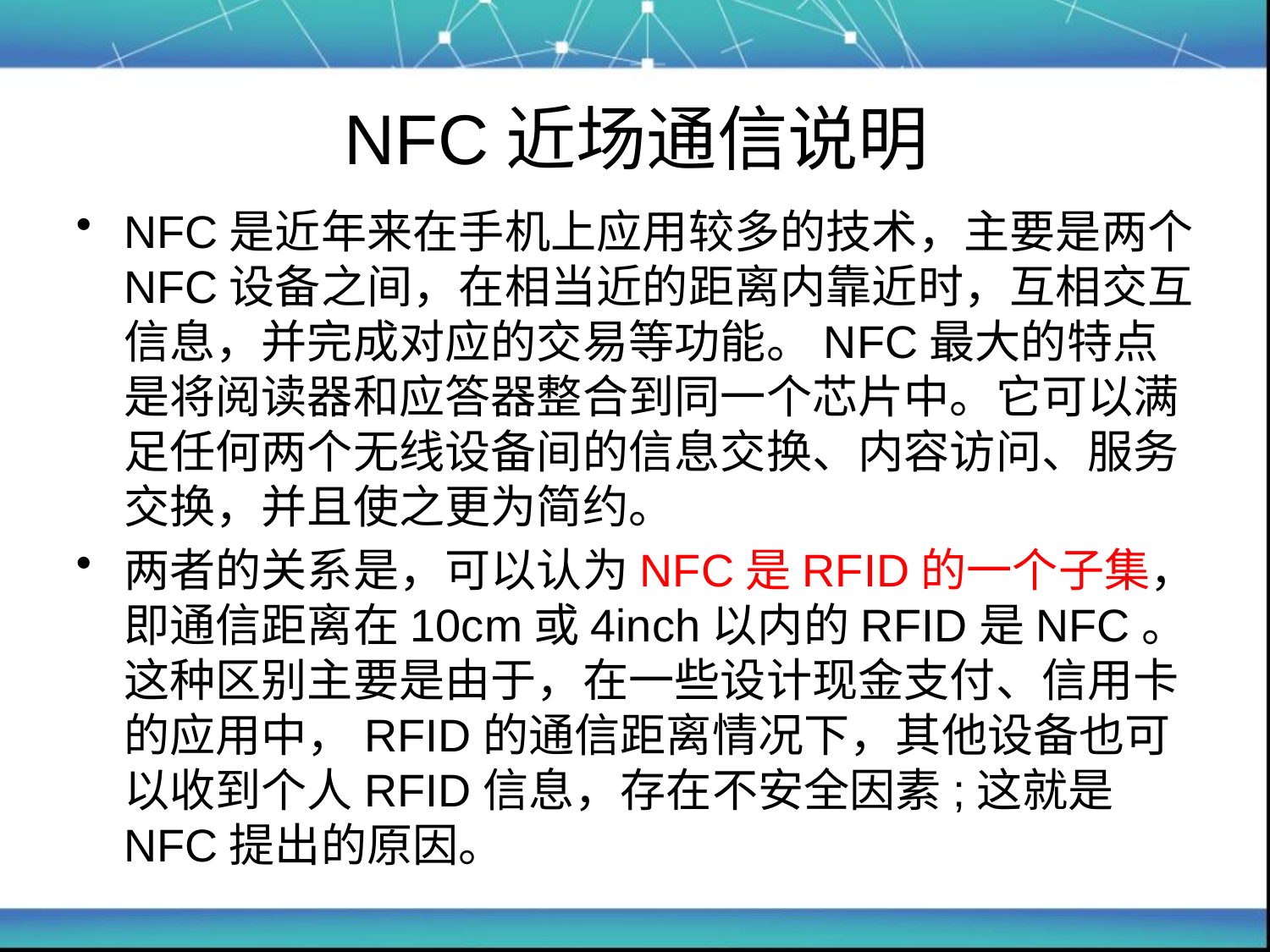

# NFC近场通信说明
NFC是近年来在手机上应用较多的技术，主要是两个NFC设备之间，在相当近的距离内靠近时，互相交互信息，并完成对应的交易等功能。NFC最大的特点是将阅读器和应答器整合到同一个芯片中。它可以满足任何两个无线设备间的信息交换、内容访问、服务交换，并且使之更为简约。
两者的关系是，可以认为NFC是RFID的一个子集，即通信距离在10cm或4inch以内的RFID是NFC。这种区别主要是由于，在一些设计现金支付、信用卡的应用中，RFID的通信距离情况下，其他设备也可以收到个人RFID信息，存在不安全因素;这就是NFC提出的原因。